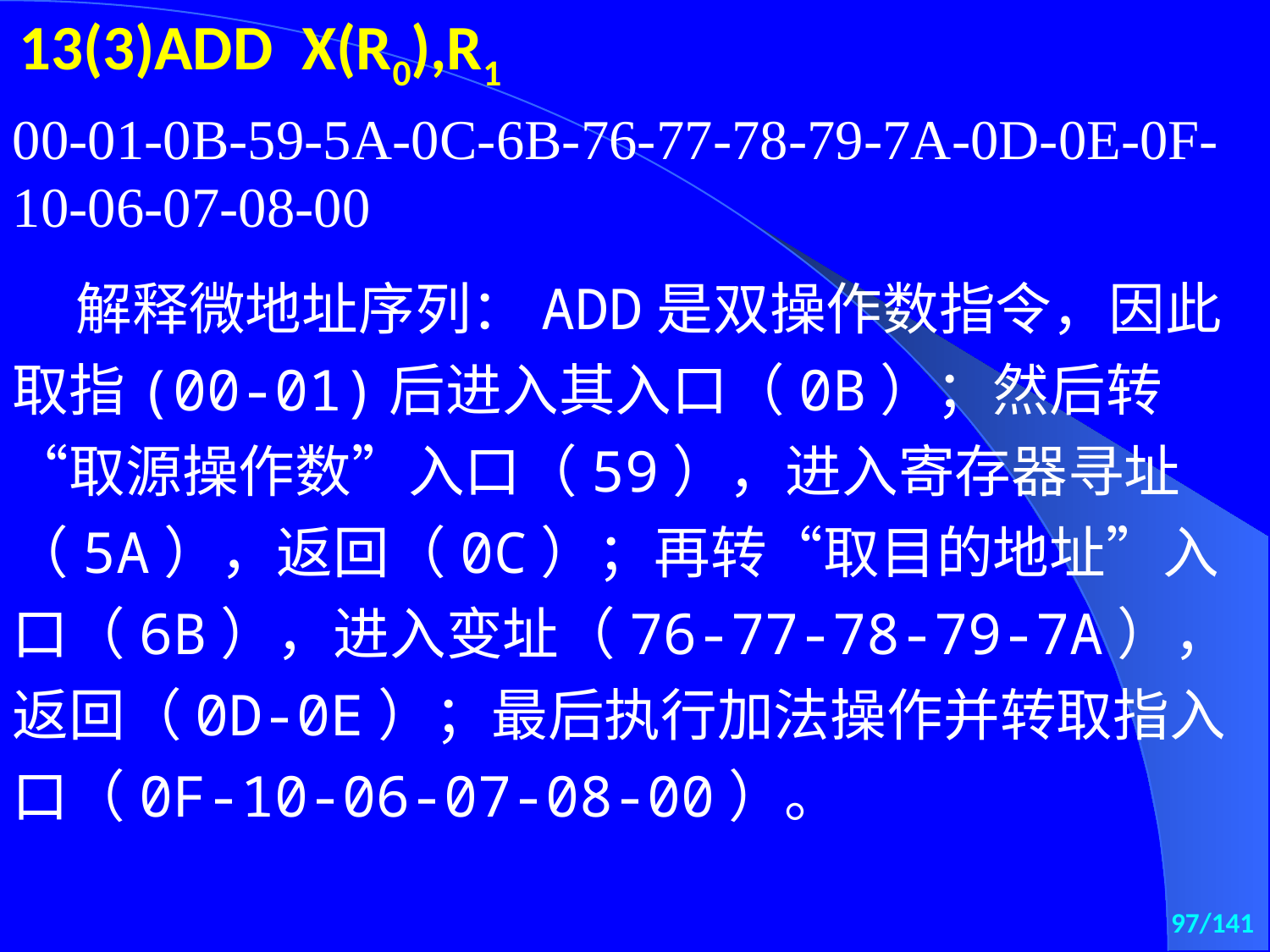

13(3)ADD  X(R0),R1
00-01-0B-59-5A-0C-6B-76-77-78-79-7A-0D-0E-0F-10-06-07-08-00
解释微地址序列：ADD是双操作数指令，因此取指(00-01)后进入其入口（0B）；然后转“取源操作数”入口（59），进入寄存器寻址（5A），返回（0C）；再转“取目的地址”入口（6B），进入变址（76-77-78-79-7A），返回（0D-0E）；最后执行加法操作并转取指入口（0F-10-06-07-08-00）。
97/141